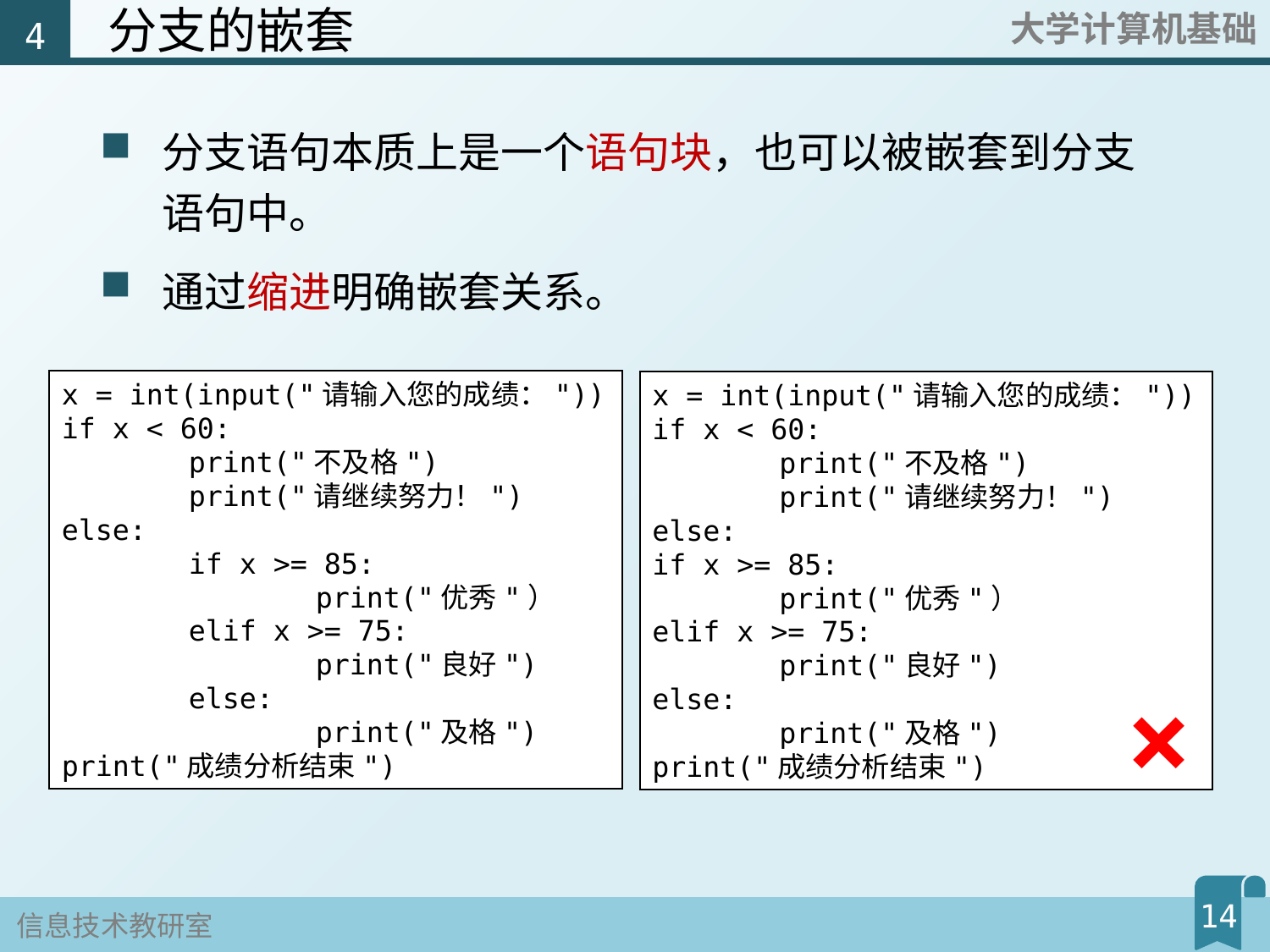

4
# 分支的嵌套
分支语句本质上是一个语句块，也可以被嵌套到分支语句中。
通过缩进明确嵌套关系。
x = int(input("请输入您的成绩："))
if x < 60:
	print("不及格")
	print("请继续努力！")
else:
	if x >= 85:
		print("优秀"）
	elif x >= 75:
		print("良好")
	else:
		print("及格")
print("成绩分析结束")
x = int(input("请输入您的成绩："))
if x < 60:
	print("不及格")
	print("请继续努力！")
else:
if x >= 85:
	print("优秀"）
elif x >= 75:
	print("良好")
else:
	print("及格")
print("成绩分析结束")
×
14